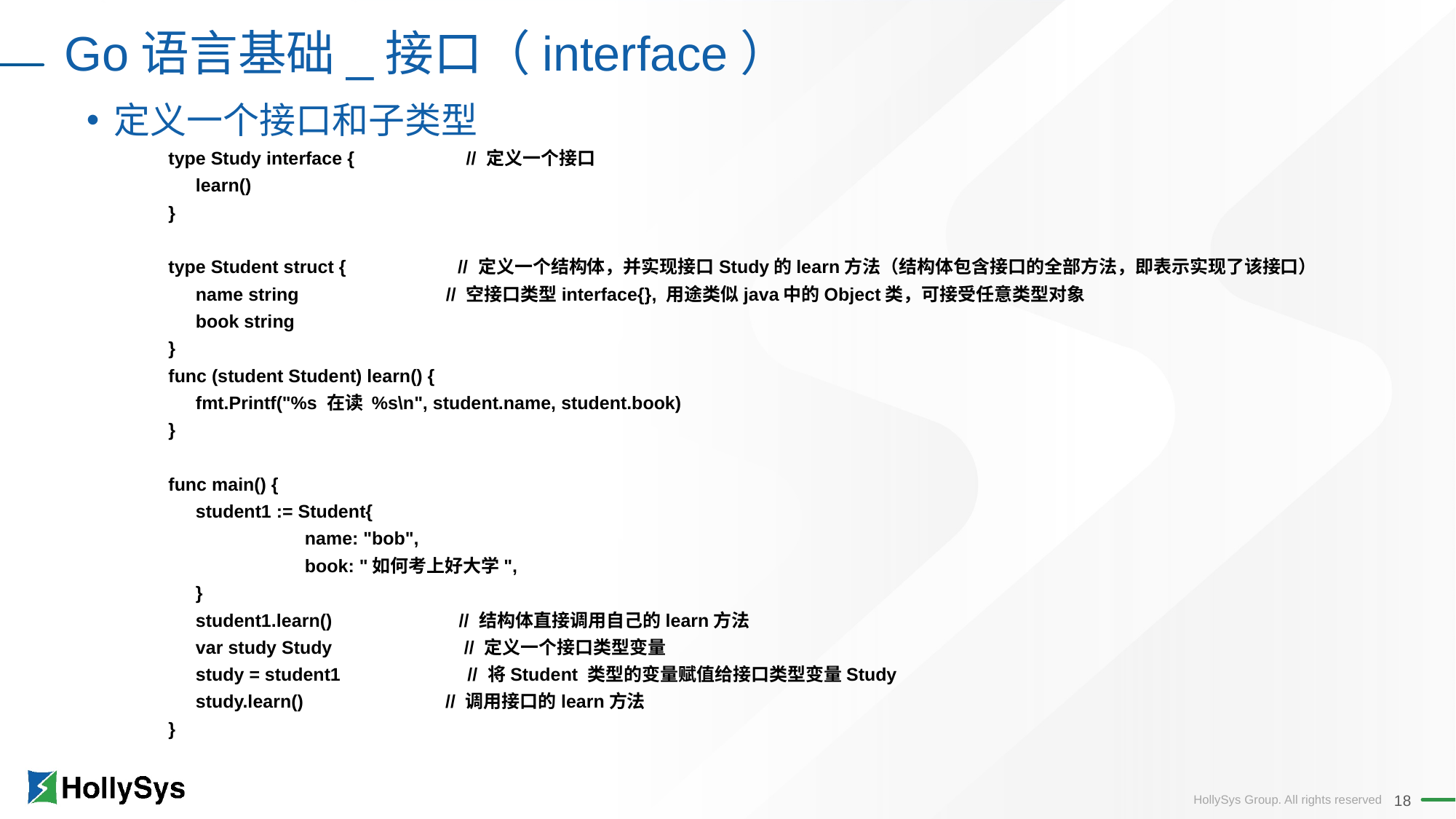

Go语言基础_接口（interface）
定义一个接口和子类型
type Study interface {                      // 定义一个接口
	learn()
}

type Student struct {                      // 定义一个结构体，并实现接口Study的learn方法（结构体包含接口的全部方法，即表示实现了该接口）
	name string                             // 空接口类型interface{}, 用途类似java中的Object类，可接受任意类型对象
	book string
}
func (student Student) learn() {
	fmt.Printf("%s 在读 %s\n", student.name, student.book)
}

func main() {
	student1 := Student{
		name: "bob",
		book: "如何考上好大学",
	}
	student1.learn()                         // 结构体直接调用自己的learn方法
	var study Study                          // 定义一个接口类型变量
	study = student1                         // 将Student 类型的变量赋值给接口类型变量Study
	study.learn()                            // 调用接口的learn方法
}